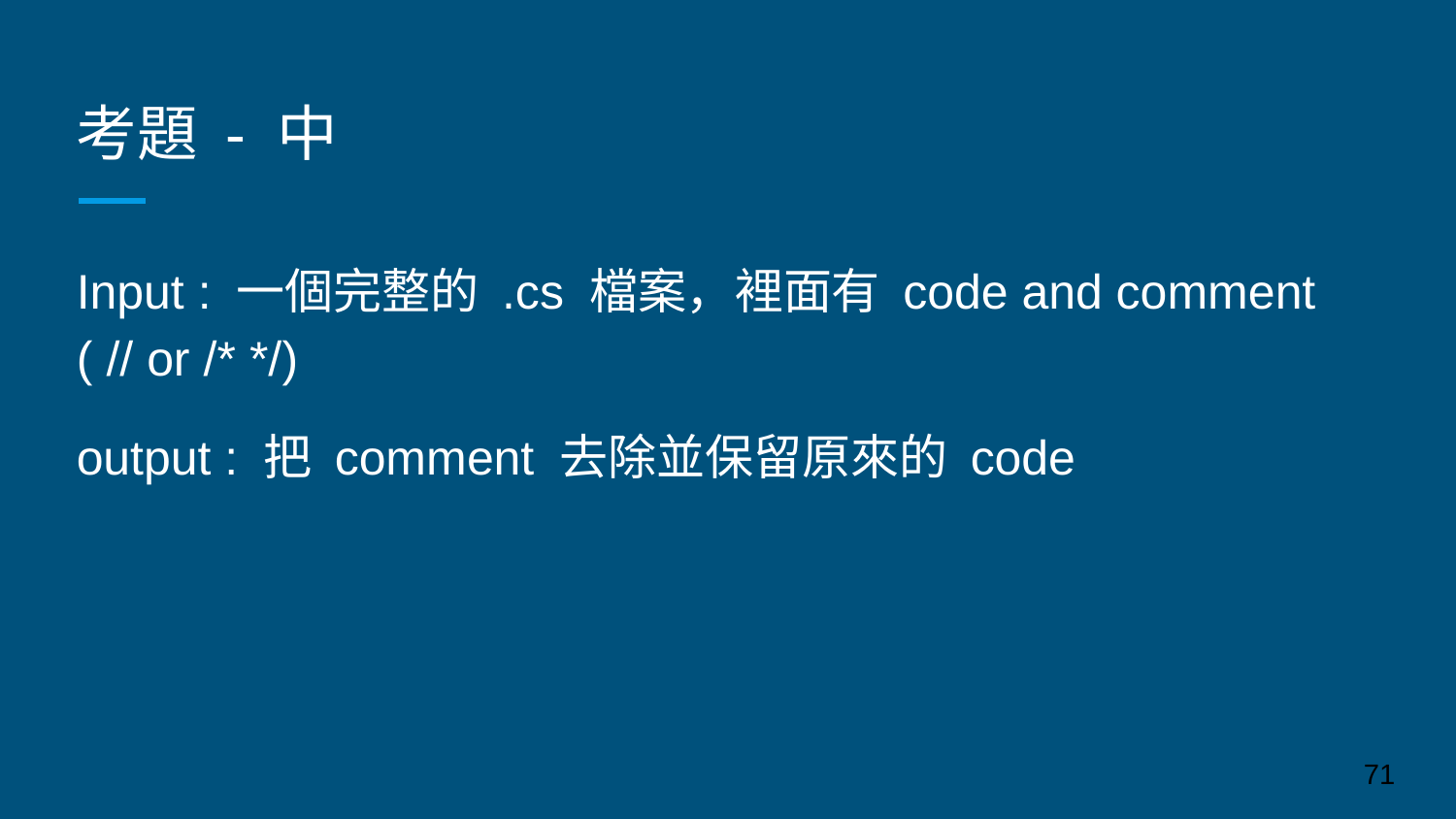

# 考題 - 中
Input : 一個完整的 .cs 檔案，裡面有 code and comment ( // or /* */)
output : 把 comment 去除並保留原來的 code
71